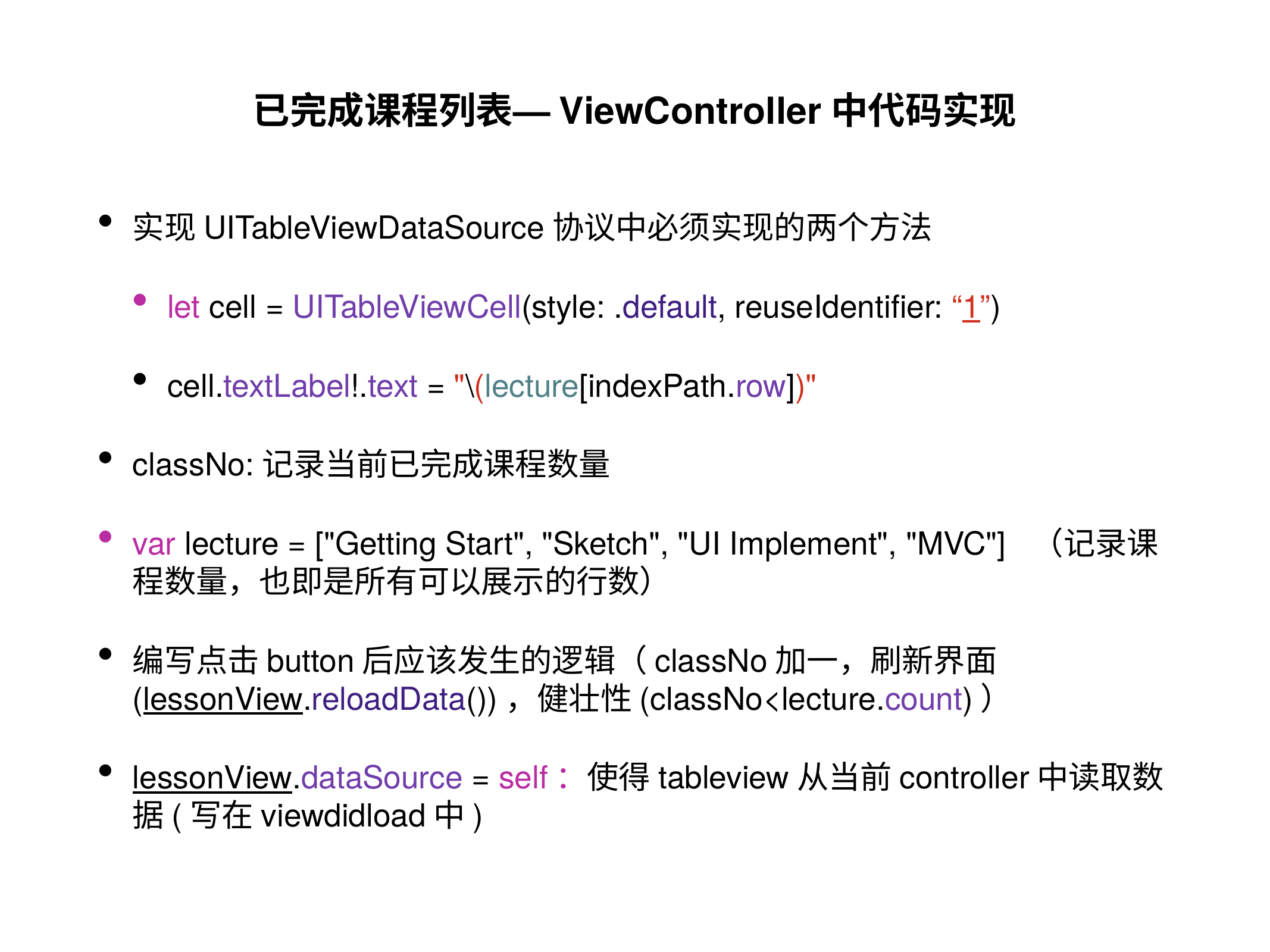

# 已完成课程列表—ViewController中代码实现
实现UITableViewDataSource协议中必须实现的两个方法
let cell = UITableViewCell(style: .default, reuseIdentifier: “1”)
cell.textLabel!.text = "\(lecture[indexPath.row])"
classNo:记录当前已完成课程数量
var lecture = ["Getting Start", "Sketch", "UI Implement", "MVC"]  （记录课程数量，也即是所有可以展示的行数）
编写点击button后应该发生的逻辑（classNo加一，刷新界面(lessonView.reloadData())，健壮性(classNo<lecture.count)）
lessonView.dataSource = self：使得tableview从当前controller中读取数据(写在viewdidload中)